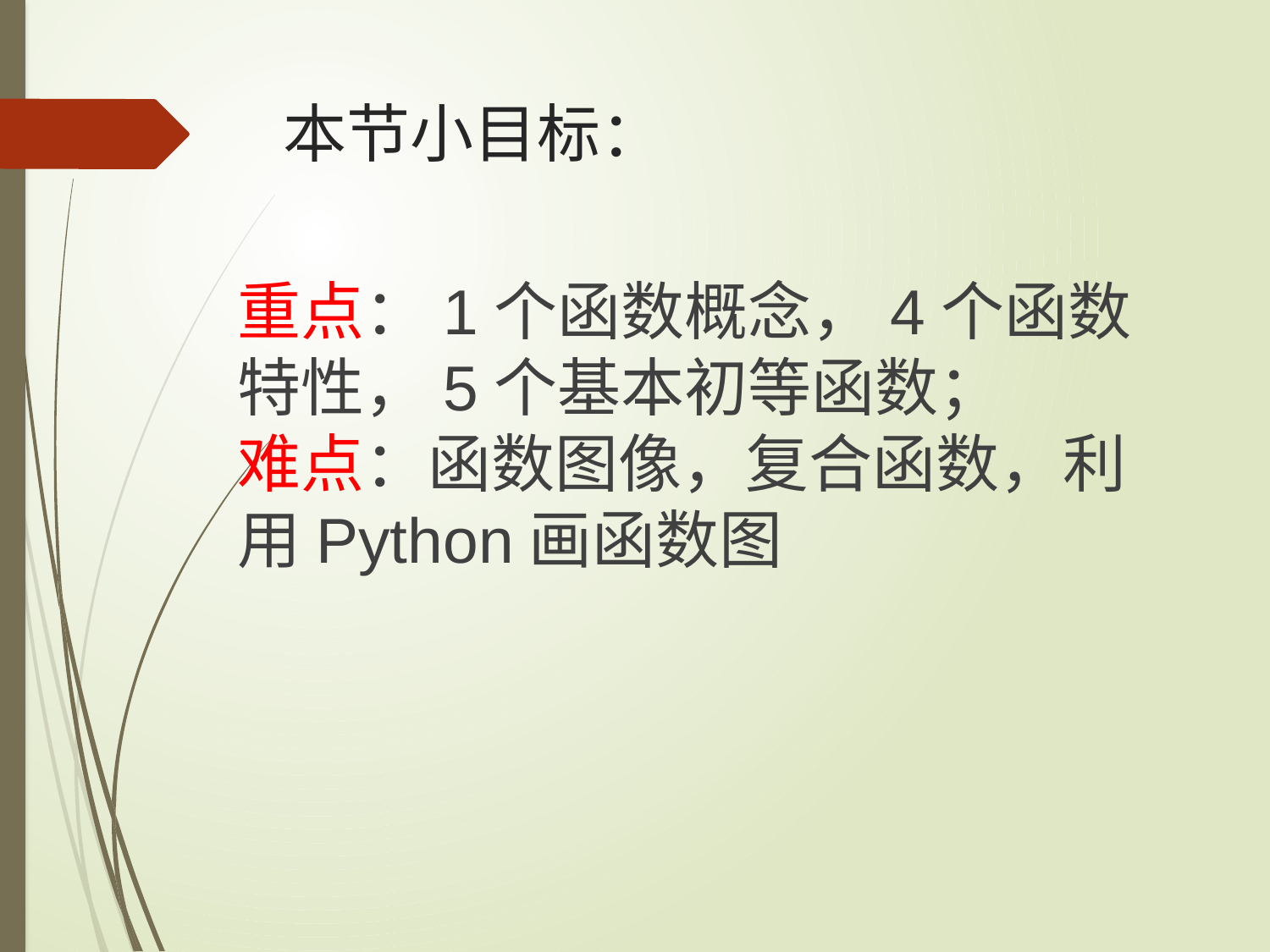

# 本节小目标：
重点：1个函数概念，4个函数特性，5个基本初等函数；
难点：函数图像，复合函数，利用Python画函数图